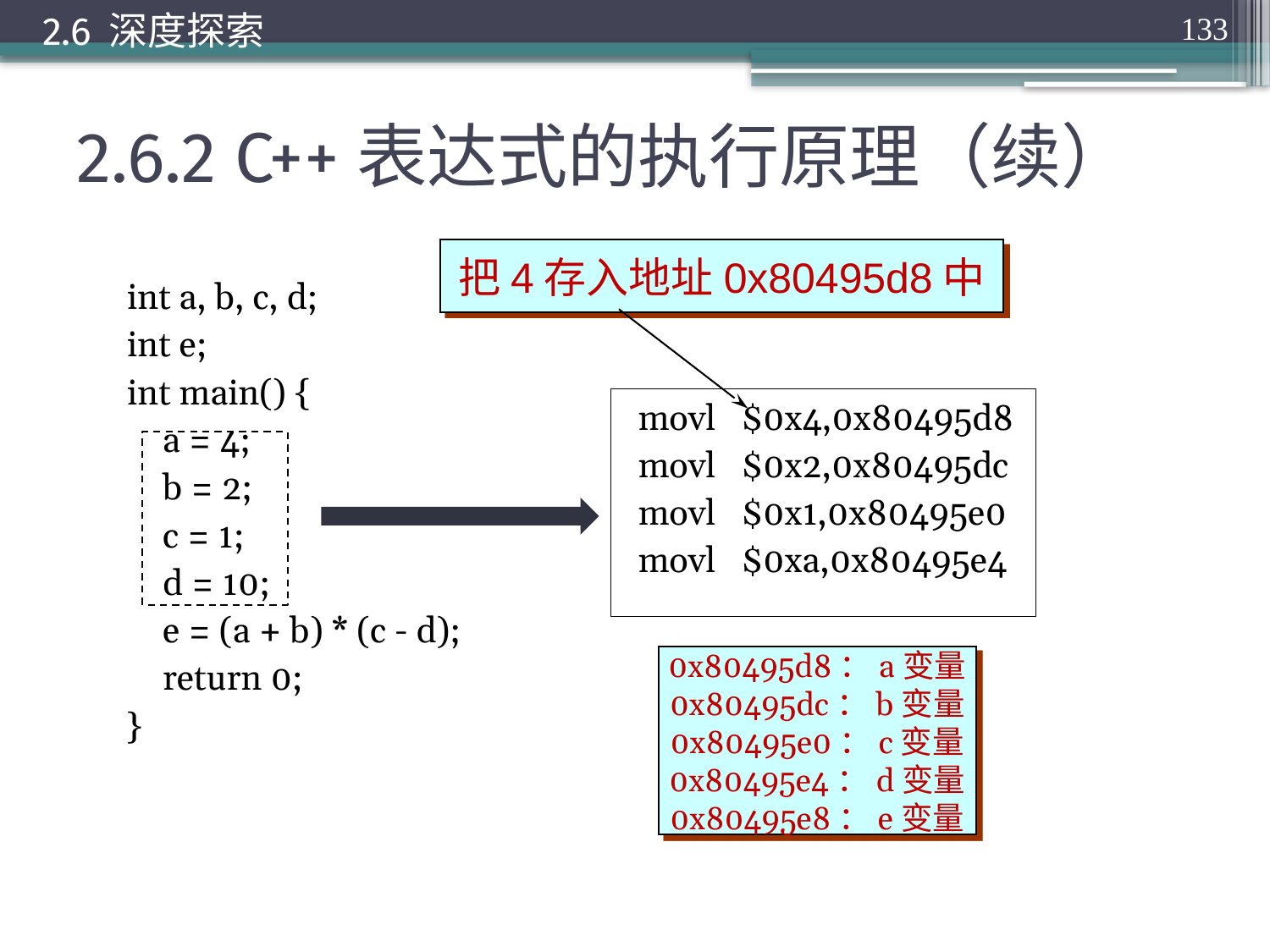

2.6 深度探索
133
# 2.6.2 C++表达式的执行原理（续）
把4存入地址0x80495d8中

int a, b, c, d;
int e;
int main() {
	a = 4;
	b = 2;
	c = 1;
	d = 10;
	e = (a + b) * (c - d);
	return 0;
}

movl   $0x4,0x80495d8
movl   $0x2,0x80495dc
movl   $0x1,0x80495e0
movl   $0xa,0x80495e4

0x80495d8：a变量
0x80495dc：b变量
0x80495e0：c变量
0x80495e4：d变量
0x80495e8：e变量